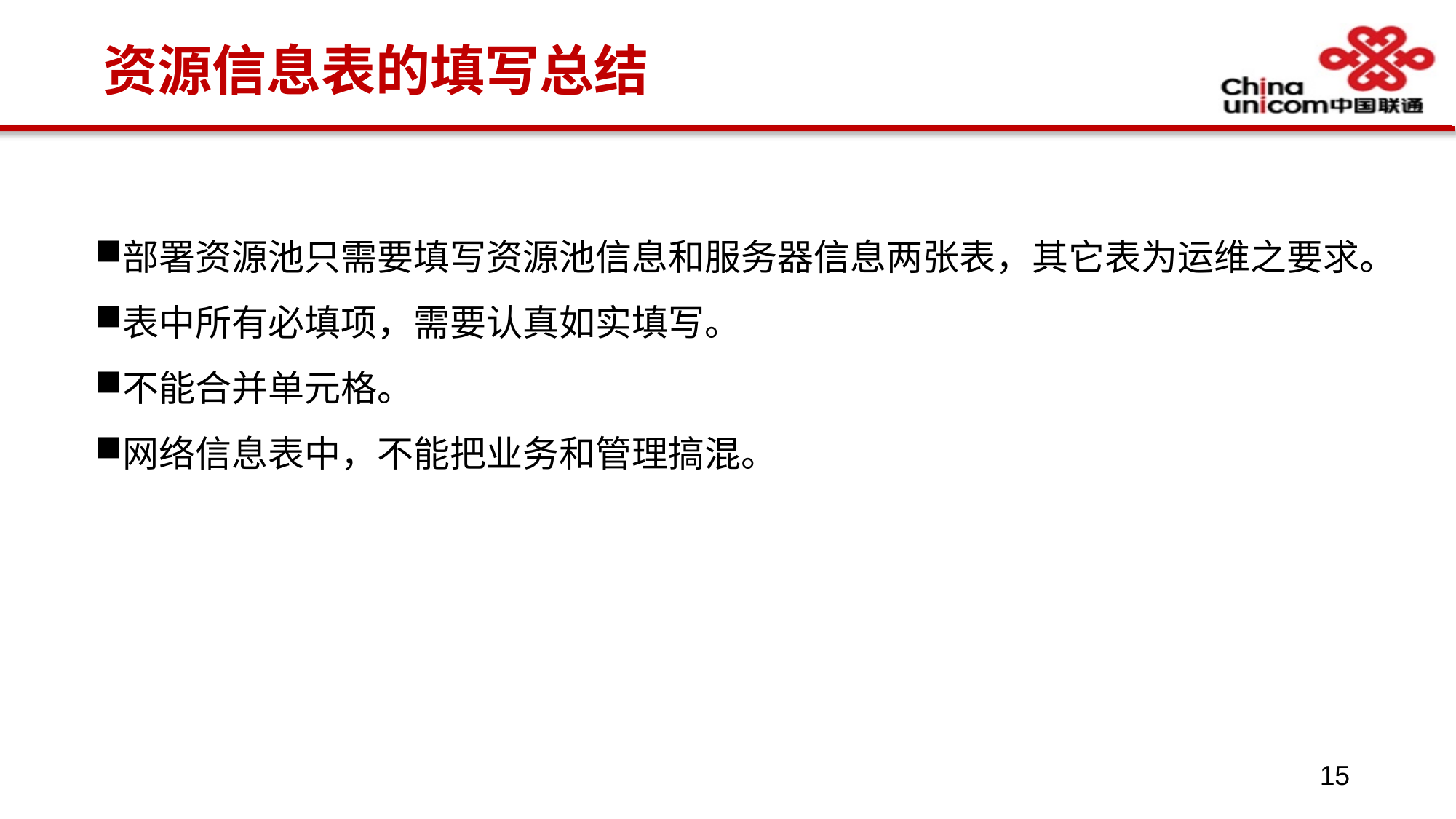

资源信息表的填写总结
部署资源池只需要填写资源池信息和服务器信息两张表，其它表为运维之要求。
表中所有必填项，需要认真如实填写。
不能合并单元格。
网络信息表中，不能把业务和管理搞混。